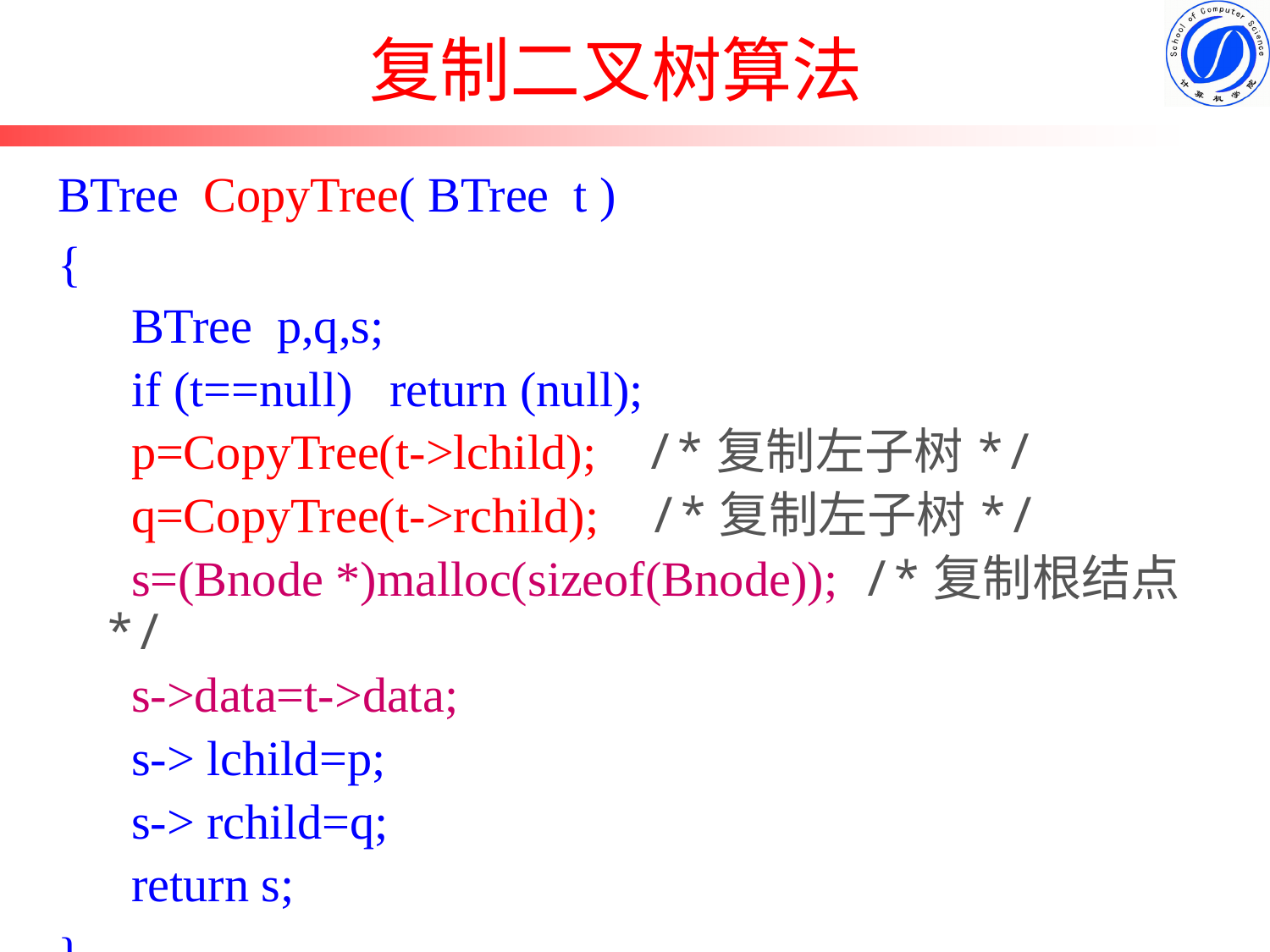

# 复制二叉树算法
BTree  CopyTree( BTree  t )
{
      BTree  p,q,s;
      if (t==null)   return (null);
      p=CopyTree(t->lchild);    /*复制左子树*/
      q=CopyTree(t->rchild);    /*复制左子树*/
      s=(Bnode *)malloc(sizeof(Bnode));  /*复制根结点*/
      s->data=t->data;
      s-> lchild=p;
      s-> rchild=q;
      return s;
}